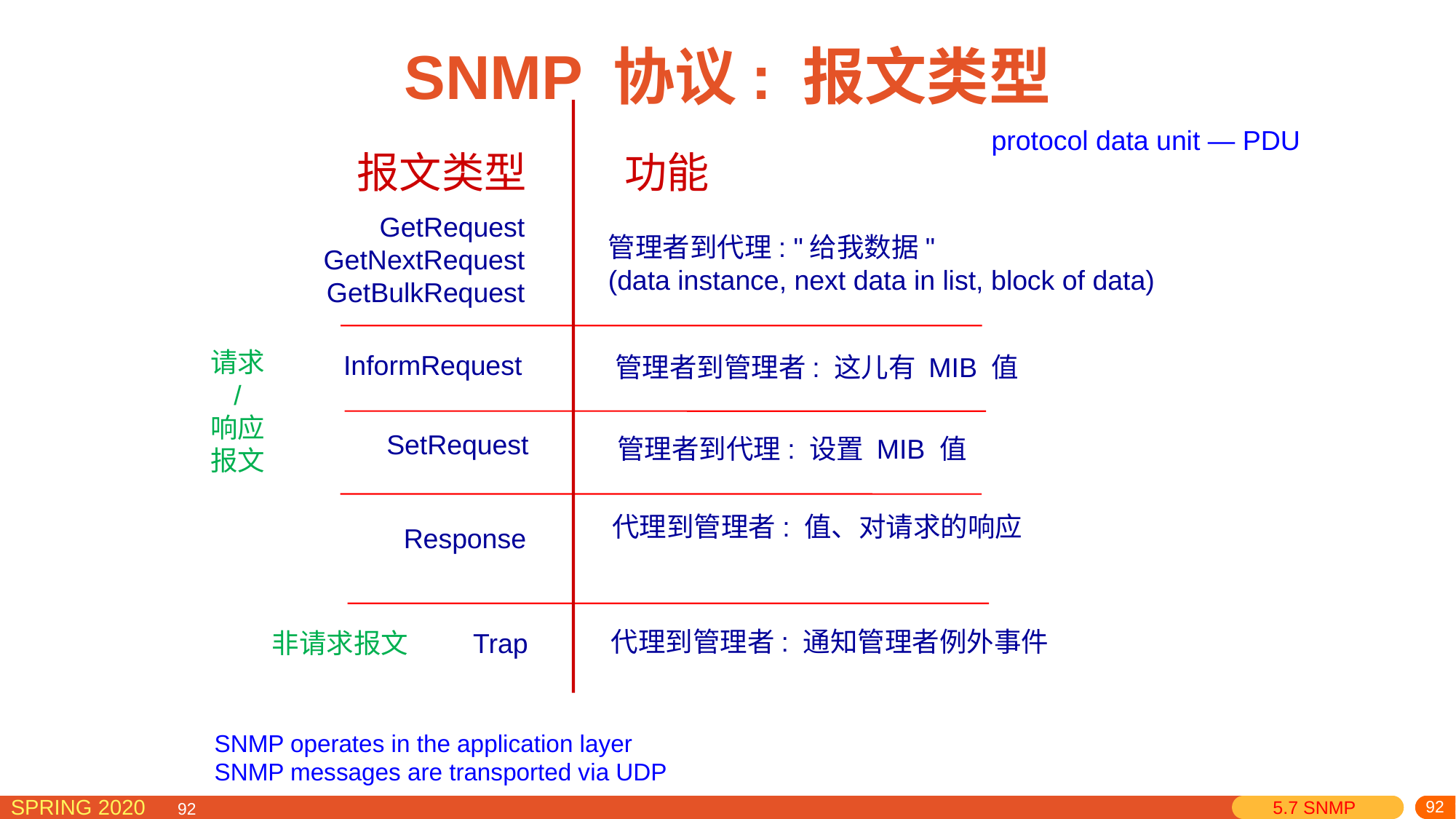

# SNMP 协议: 报文类型

 protocol data unit — PDU
功能
报文类型
GetRequest
GetNextRequest
GetBulkRequest
管理者到代理: "给我数据"
(data instance, next data in list, block of data)

请求
/
响应
报文
InformRequest
管理者到管理者: 这儿有 MIB 值

SetRequest
管理者到代理: 设置 MIB 值

代理到管理者: 值、对请求的响应
Response

代理到管理者: 通知管理者例外事件
Trap
非请求报文
SNMP operates in the application layer
SNMP messages are transported via UDP
  5.7 SNMP